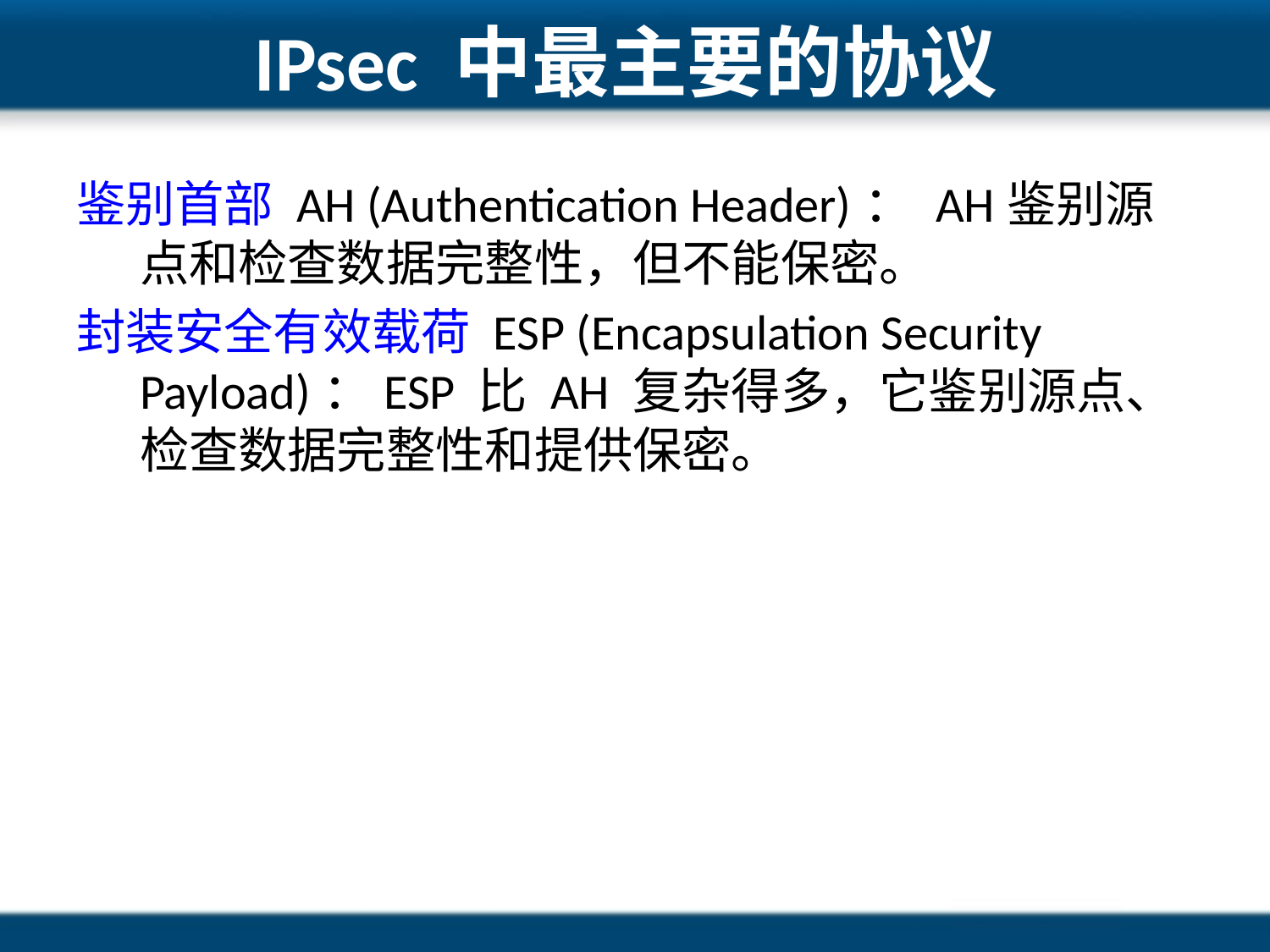

# IPsec 中最主要的协议
鉴别首部 AH (Authentication Header)： AH鉴别源点和检查数据完整性，但不能保密。
封装安全有效载荷 ESP (Encapsulation Security Payload)：ESP 比 AH 复杂得多，它鉴别源点、检查数据完整性和提供保密。